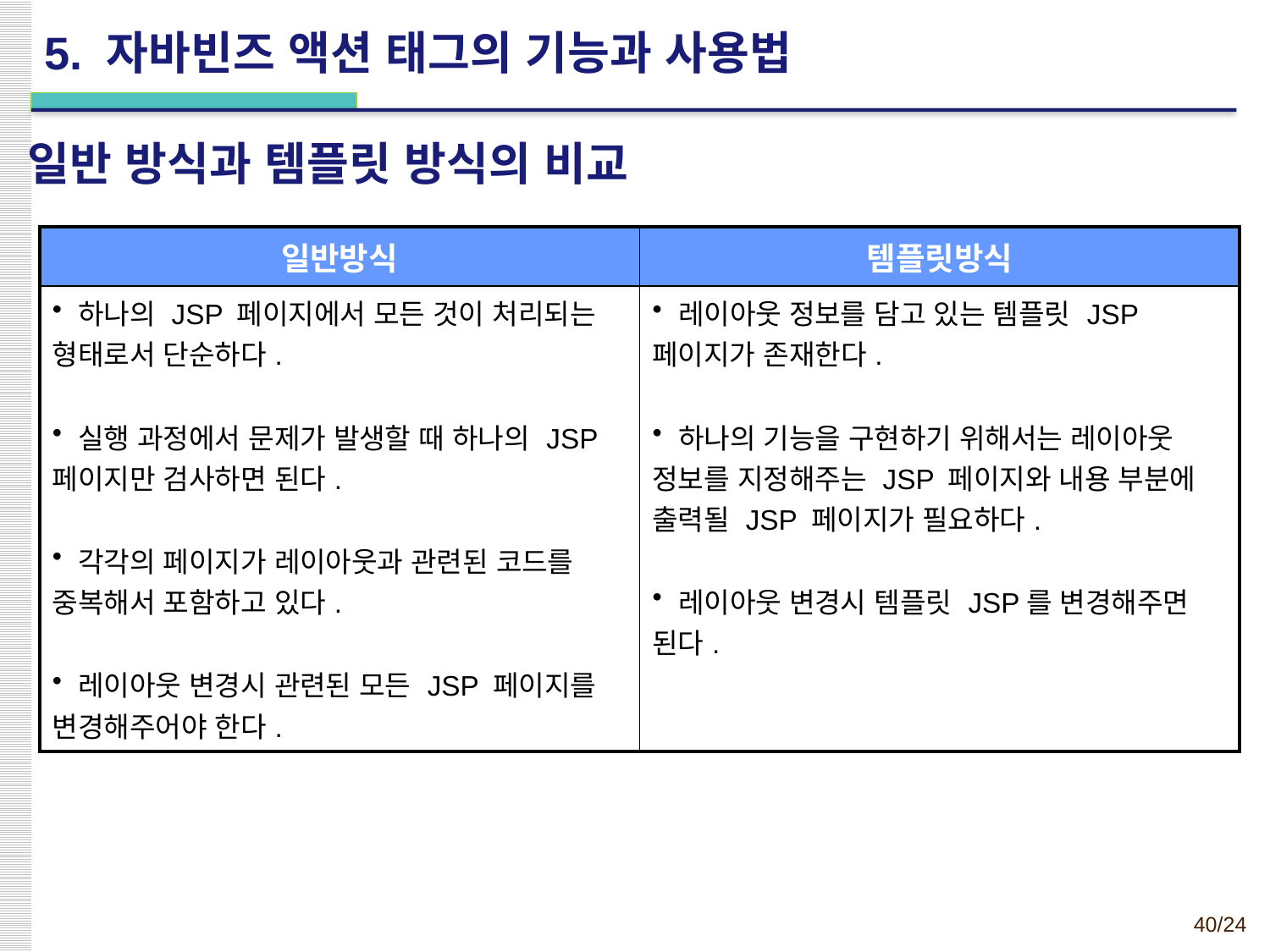

# 5. 자바빈즈 액션 태그의 기능과 사용법
일반 방식과 템플릿 방식의 비교
| 일반방식 | 템플릿방식 |
| --- | --- |
| 하나의 JSP 페이지에서 모든 것이 처리되는 형태로서 단순하다. 실행 과정에서 문제가 발생할 때 하나의 JSP 페이지만 검사하면 된다. 각각의 페이지가 레이아웃과 관련된 코드를 중복해서 포함하고 있다. 레이아웃 변경시 관련된 모든 JSP 페이지를 변경해주어야 한다. | 레이아웃 정보를 담고 있는 템플릿 JSP 페이지가 존재한다. 하나의 기능을 구현하기 위해서는 레이아웃 정보를 지정해주는 JSP 페이지와 내용 부분에 출력될 JSP 페이지가 필요하다. 레이아웃 변경시 템플릿 JSP를 변경해주면 된다. |